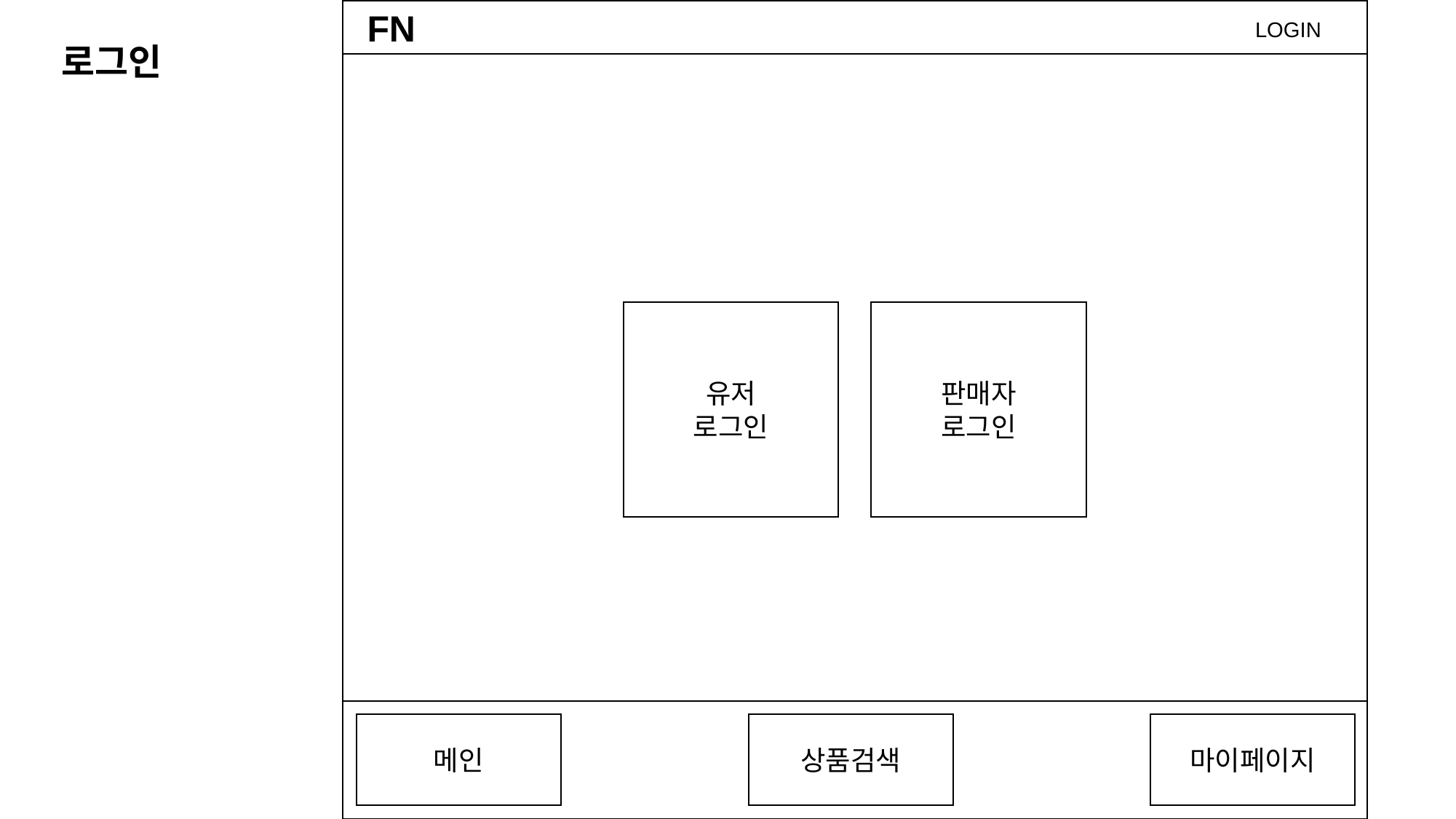

FN

LOGIN

메인
상품검색
마이페이지
로그인

사용자 로그인
로그인
ID

유저
로그인
판매자
로그인
PW

회원가입